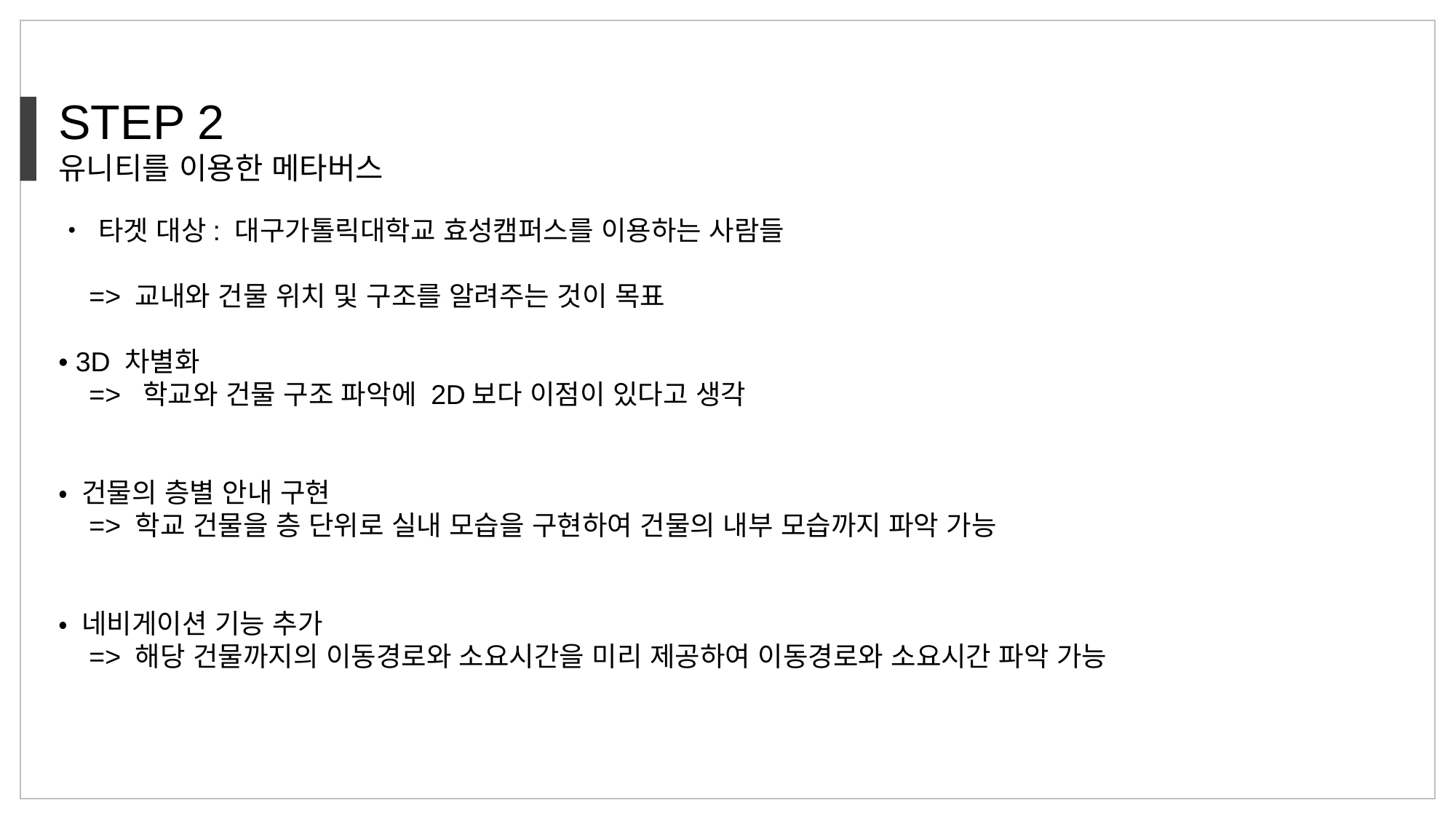

STEP 2
유니티를 이용한 메타버스

• 타겟 대상: 대구가톨릭대학교 효성캠퍼스를 이용하는 사람들

    => 교내와 건물 위치 및 구조를 알려주는 것이 목표

• 3D 차별화
    =>  학교와 건물 구조 파악에 2D보다 이점이 있다고 생각

• 건물의 층별 안내 구현
    => 학교 건물을 층 단위로 실내 모습을 구현하여 건물의 내부 모습까지 파악 가능

• 네비게이션 기능 추가
    => 해당 건물까지의 이동경로와 소요시간을 미리 제공하여 이동경로와 소요시간 파악 가능